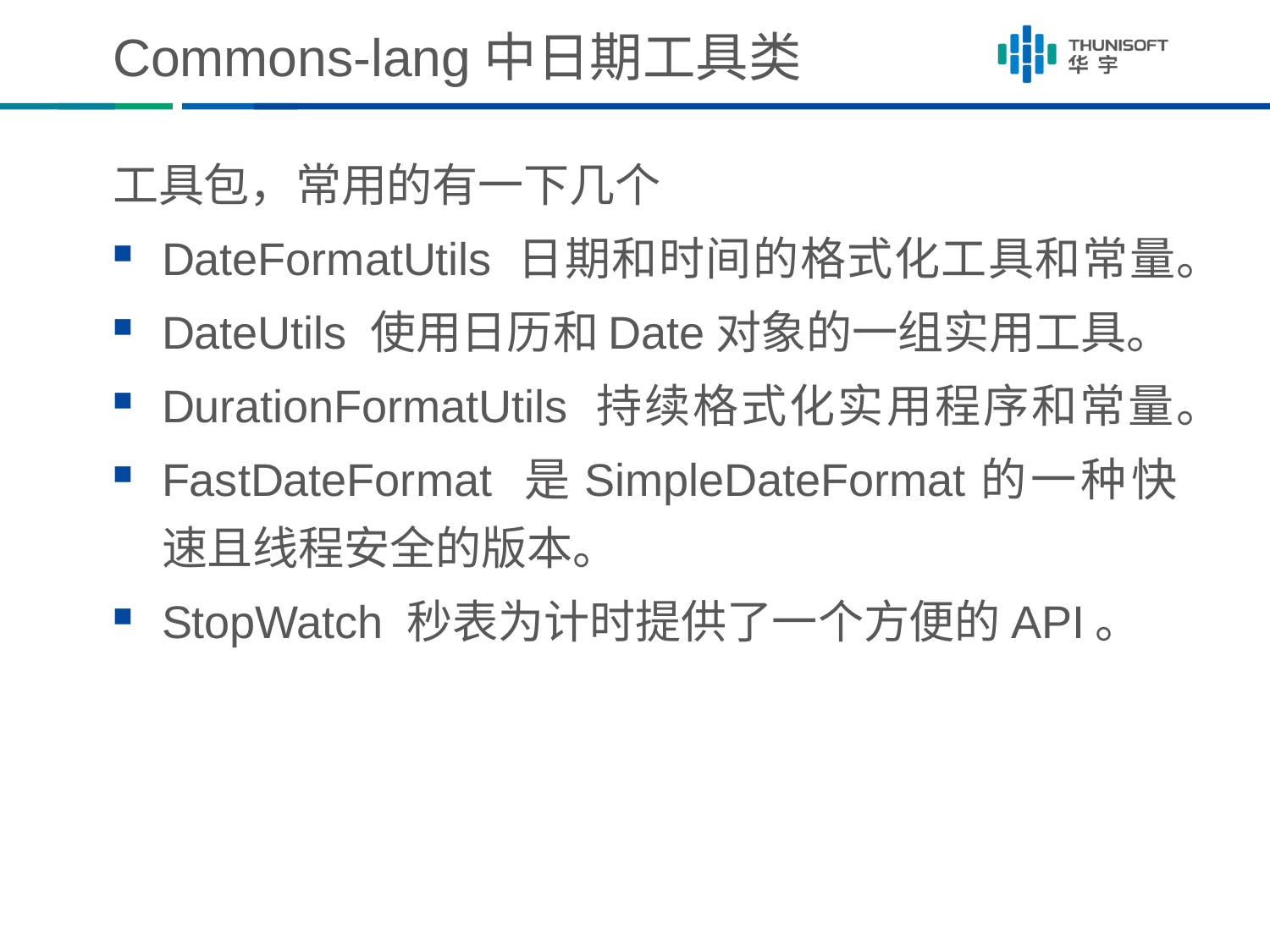

# Commons-lang中日期工具类
工具包，常用的有一下几个
DateFormatUtils 日期和时间的格式化工具和常量。
DateUtils 使用日历和Date对象的一组实用工具。
DurationFormatUtils 持续格式化实用程序和常量。
FastDateFormat 是SimpleDateFormat的一种快速且线程安全的版本。
StopWatch 秒表为计时提供了一个方便的API。

5